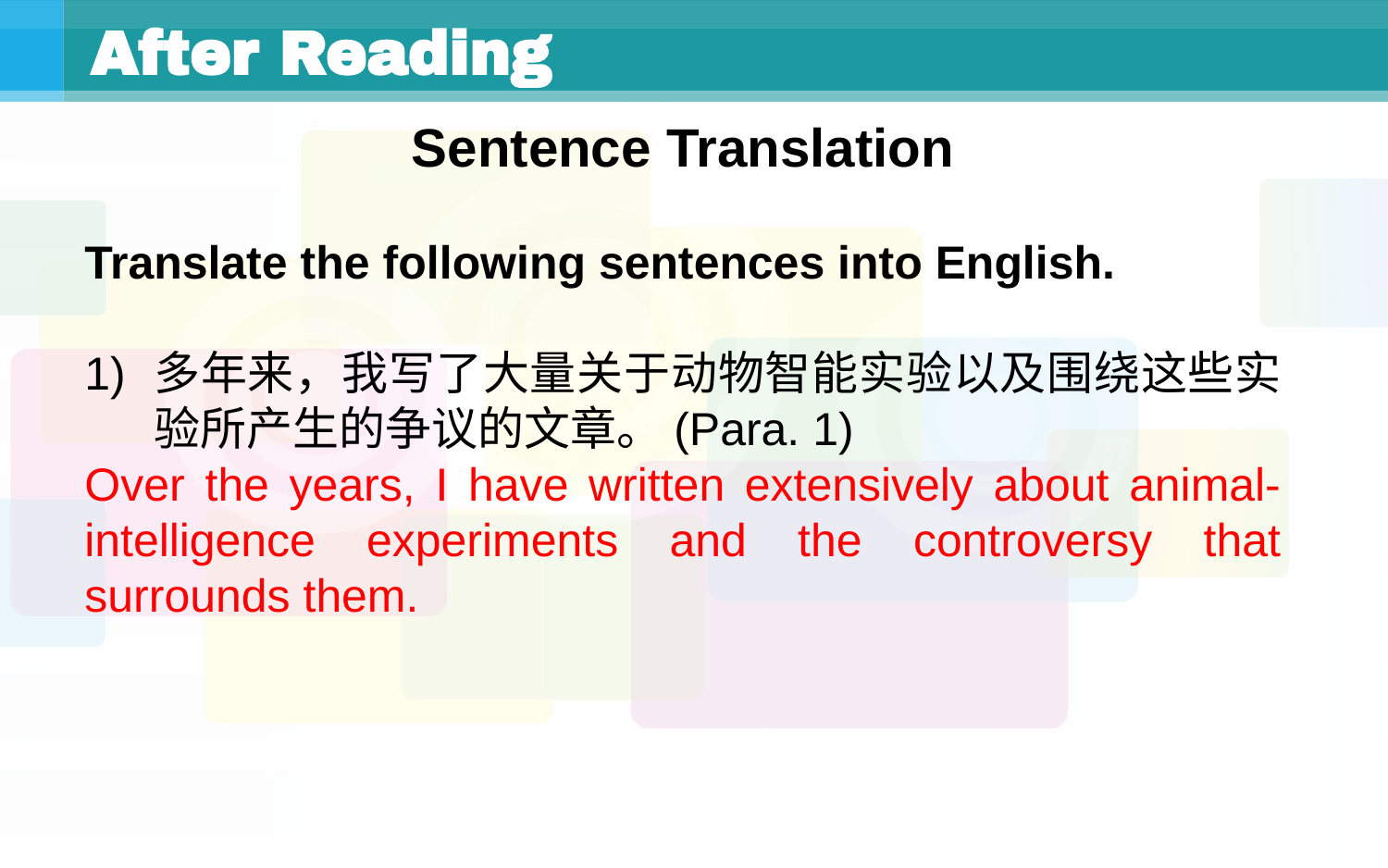

# After Reading
Sentence Translation

Translate the following sentences into English.

多年来，我写了大量关于动物智能实验以及围绕这些实验所产生的争议的文章。(Para. 1)
Over the years, I have written extensively about animal-intelligence experiments and the controversy that surrounds them.